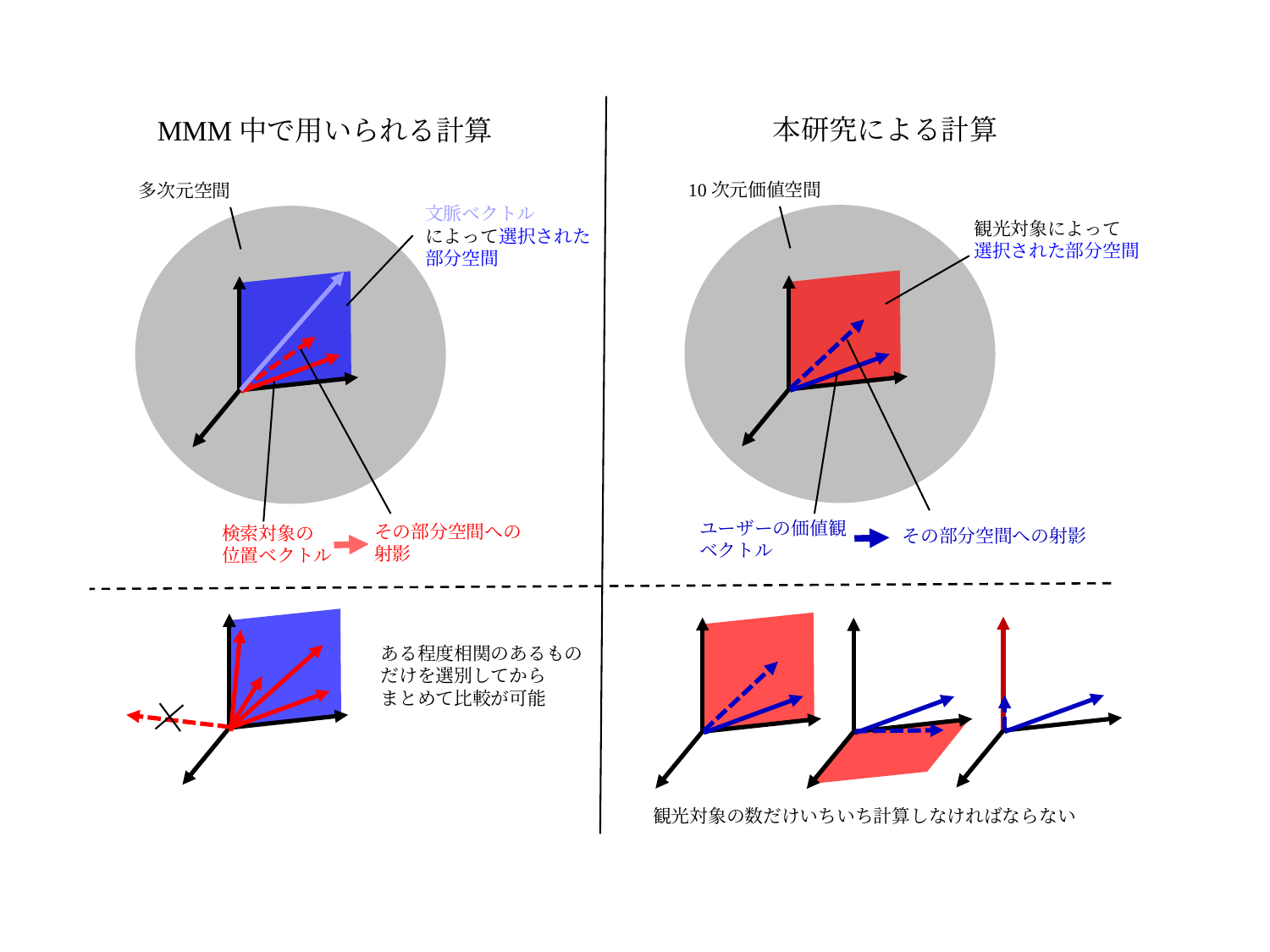

本研究による計算
MMM中で用いられる計算
10次元価値空間
多次元空間
文脈ベクトル
によって選択された
部分空間

観光対象によって
選択された部分空間

ユーザーの価値観
ベクトル
その部分空間への
射影
検索対象の
位置ベクトル
その部分空間への射影

ある程度相関のあるもの
だけを選別してから
まとめて比較が可能

観光対象の数だけいちいち計算しなければならない